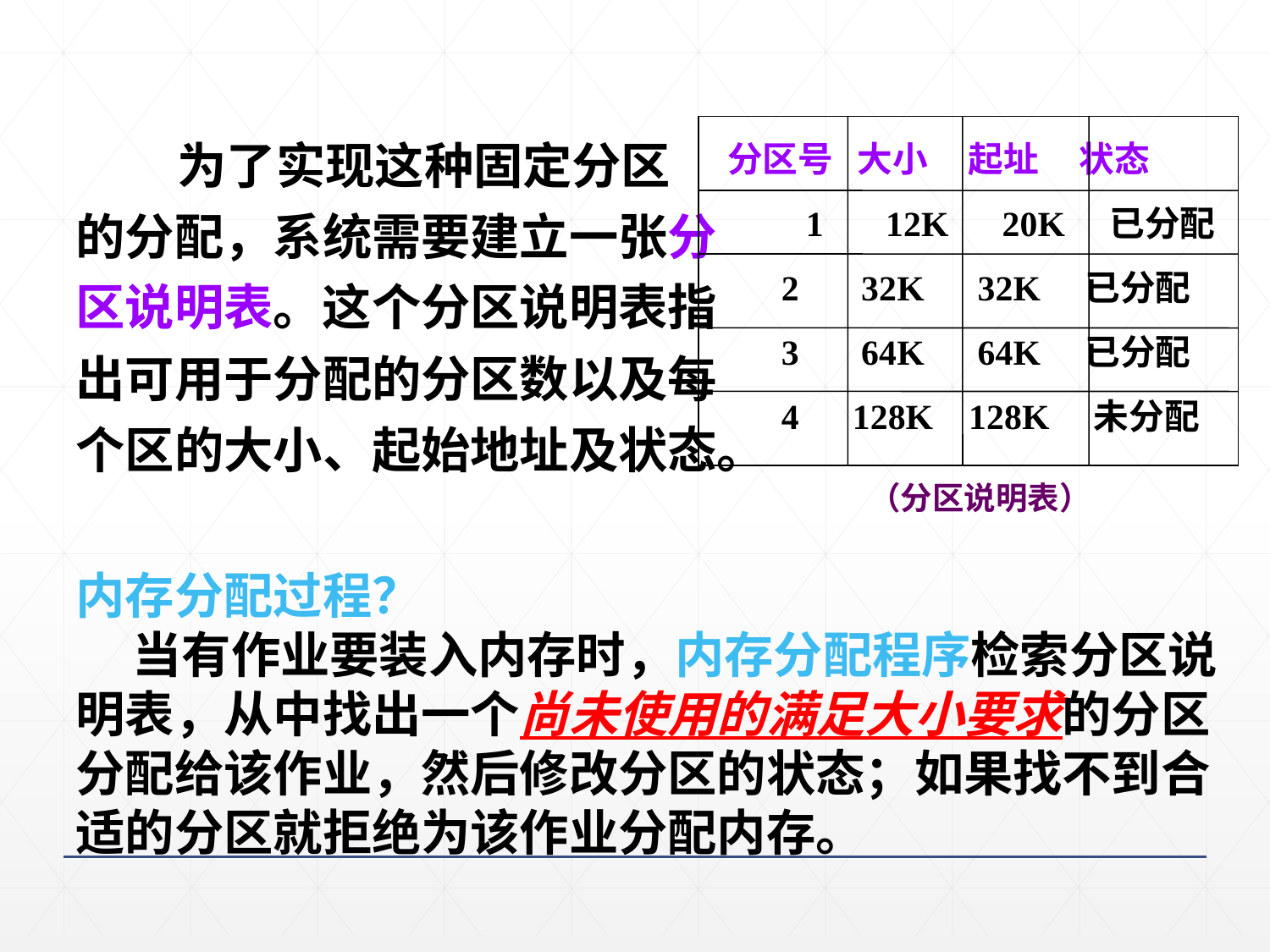

为了实现这种固定分区的分配，系统需要建立一张分区说明表。这个分区说明表指出可用于分配的分区数以及每个区的大小、起始地址及状态。

 分区号   大小     起址     状态
    1       12K      20K    已分配
    2       32K      32K    已分配
    3       64K      64K    已分配
     4      128K    128K    未分配
（分区说明表）
内存分配过程？
    当有作业要装入内存时，内存分配程序检索分区说明表，从中找出一个尚未使用的满足大小要求的分区分配给该作业，然后修改分区的状态；如果找不到合适的分区就拒绝为该作业分配内存。